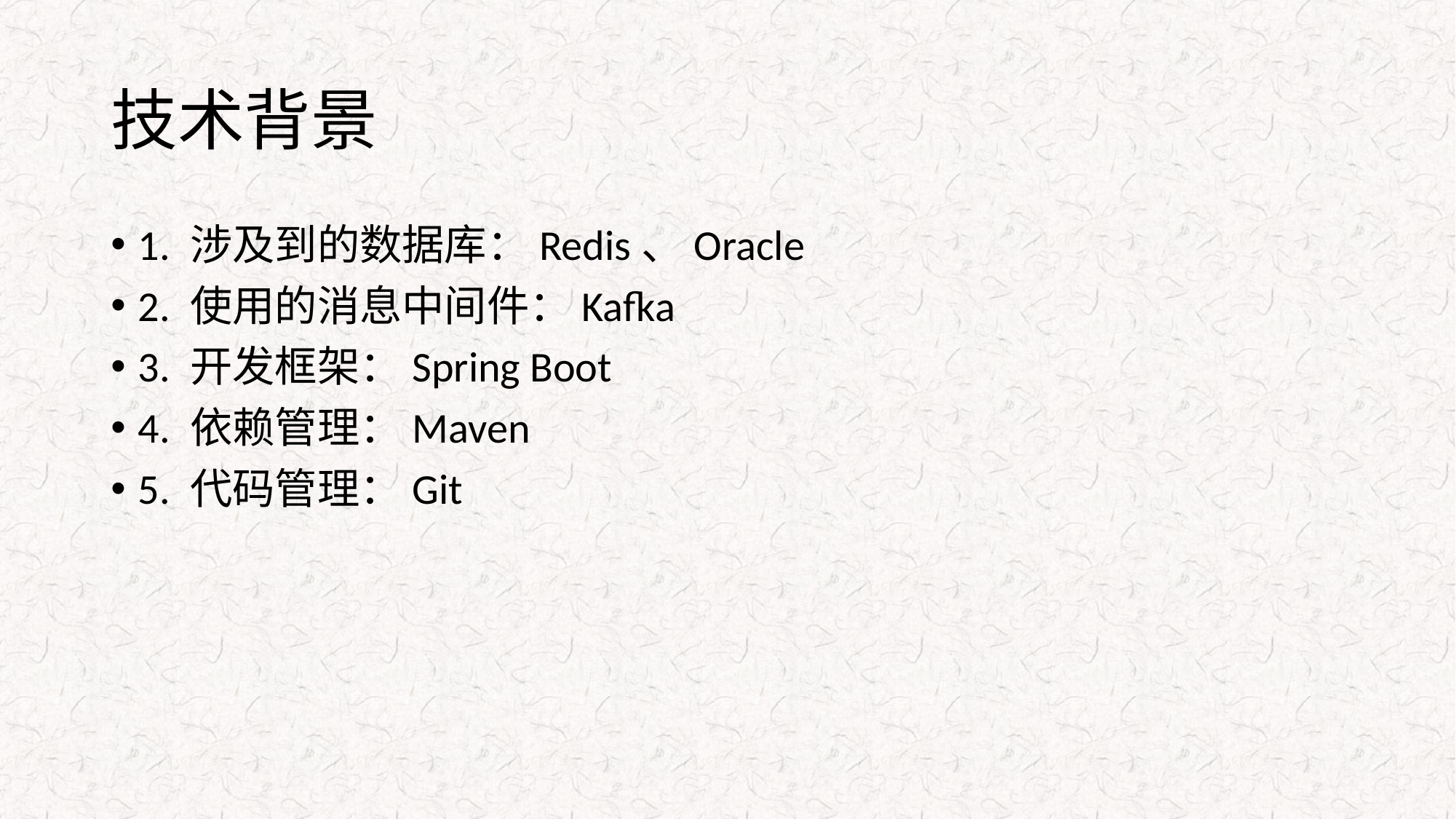

# 技术背景
1. 涉及到的数据库：Redis、Oracle
2. 使用的消息中间件：Kafka
3. 开发框架：Spring Boot
4. 依赖管理：Maven
5. 代码管理：Git